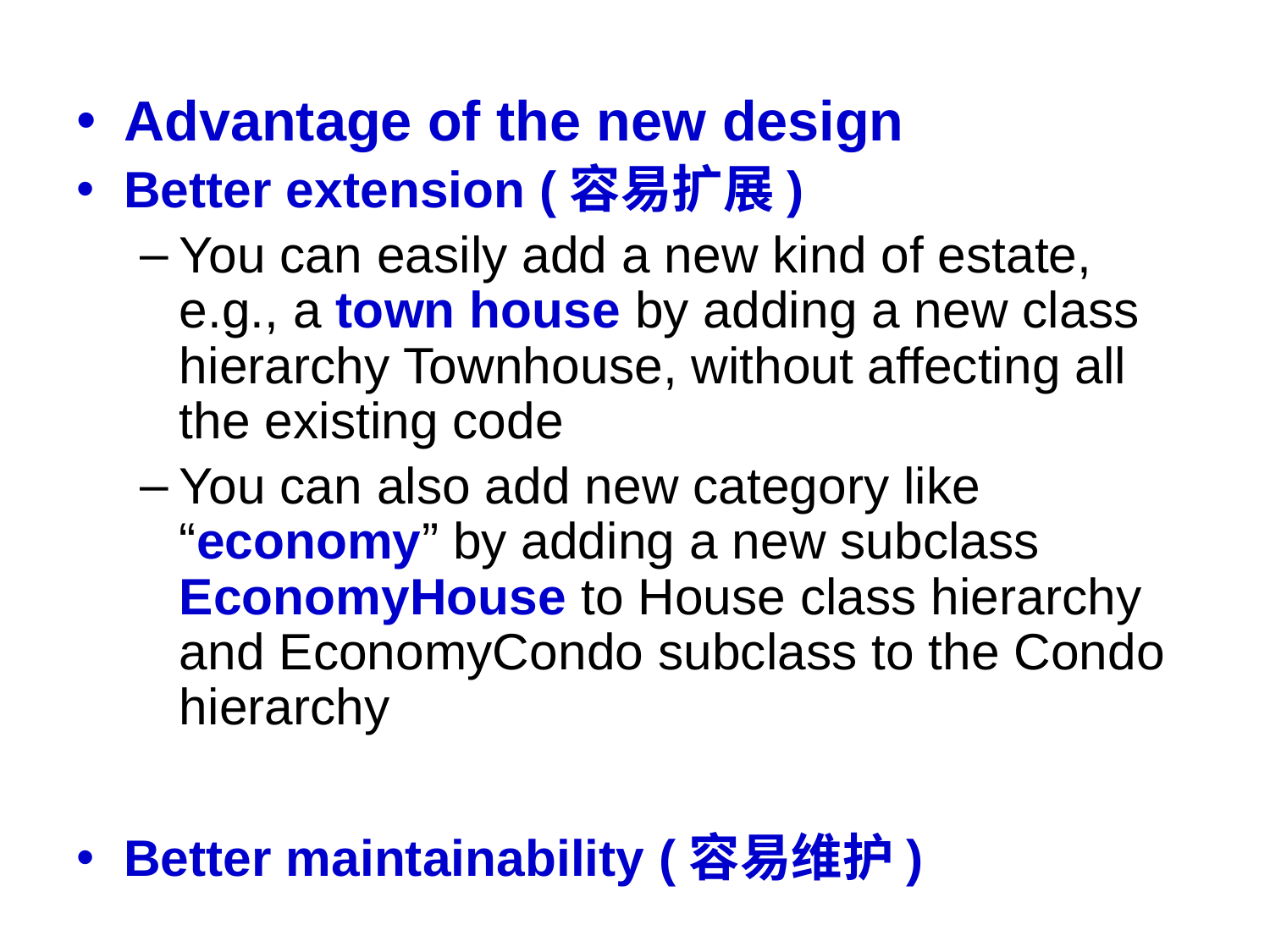

Advantage of the new design
Better extension (容易扩展)
You can easily add a new kind of estate, e.g., a town house by adding a new class hierarchy Townhouse, without affecting all the existing code
You can also add new category like “economy” by adding a new subclass EconomyHouse to House class hierarchy and EconomyCondo subclass to the Condo hierarchy

Better maintainability (容易维护)